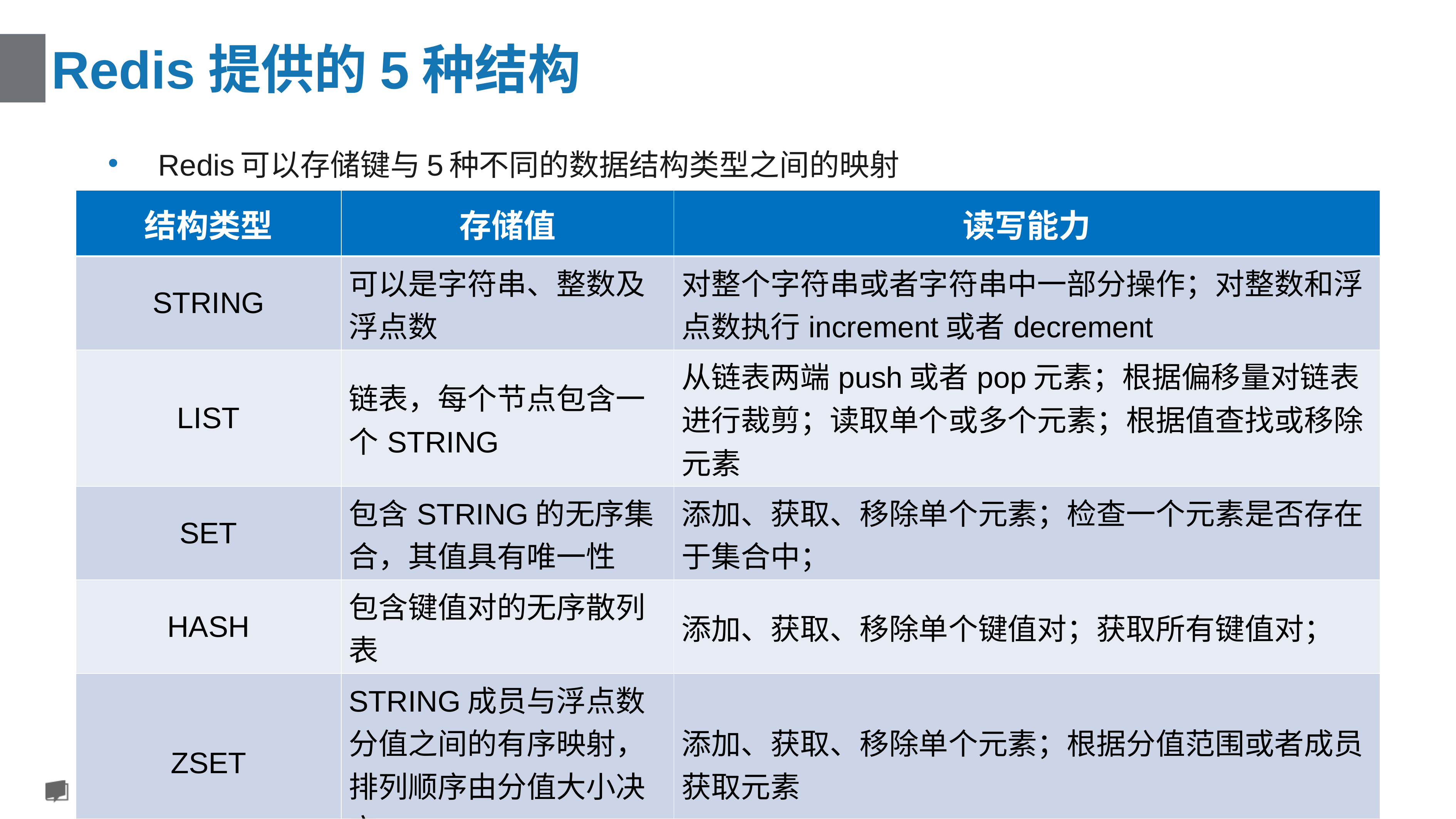

# Redis提供的5种结构
Redis可以存储键与5种不同的数据结构类型之间的映射
| 结构类型 | 存储值 | 读写能力 |
| --- | --- | --- |
| STRING | 可以是字符串、整数及浮点数 | 对整个字符串或者字符串中一部分操作；对整数和浮点数执行increment或者decrement |
| LIST | 链表，每个节点包含一个STRING | 从链表两端push或者pop元素；根据偏移量对链表进行裁剪；读取单个或多个元素；根据值查找或移除元素 |
| SET | 包含STRING的无序集合，其值具有唯一性 | 添加、获取、移除单个元素；检查一个元素是否存在于集合中； |
| HASH | 包含键值对的无序散列表 | 添加、获取、移除单个键值对；获取所有键值对； |
| ZSET | STRING成员与浮点数分值之间的有序映射，排列顺序由分值大小决定 | 添加、获取、移除单个元素；根据分值范围或者成员获取元素 |